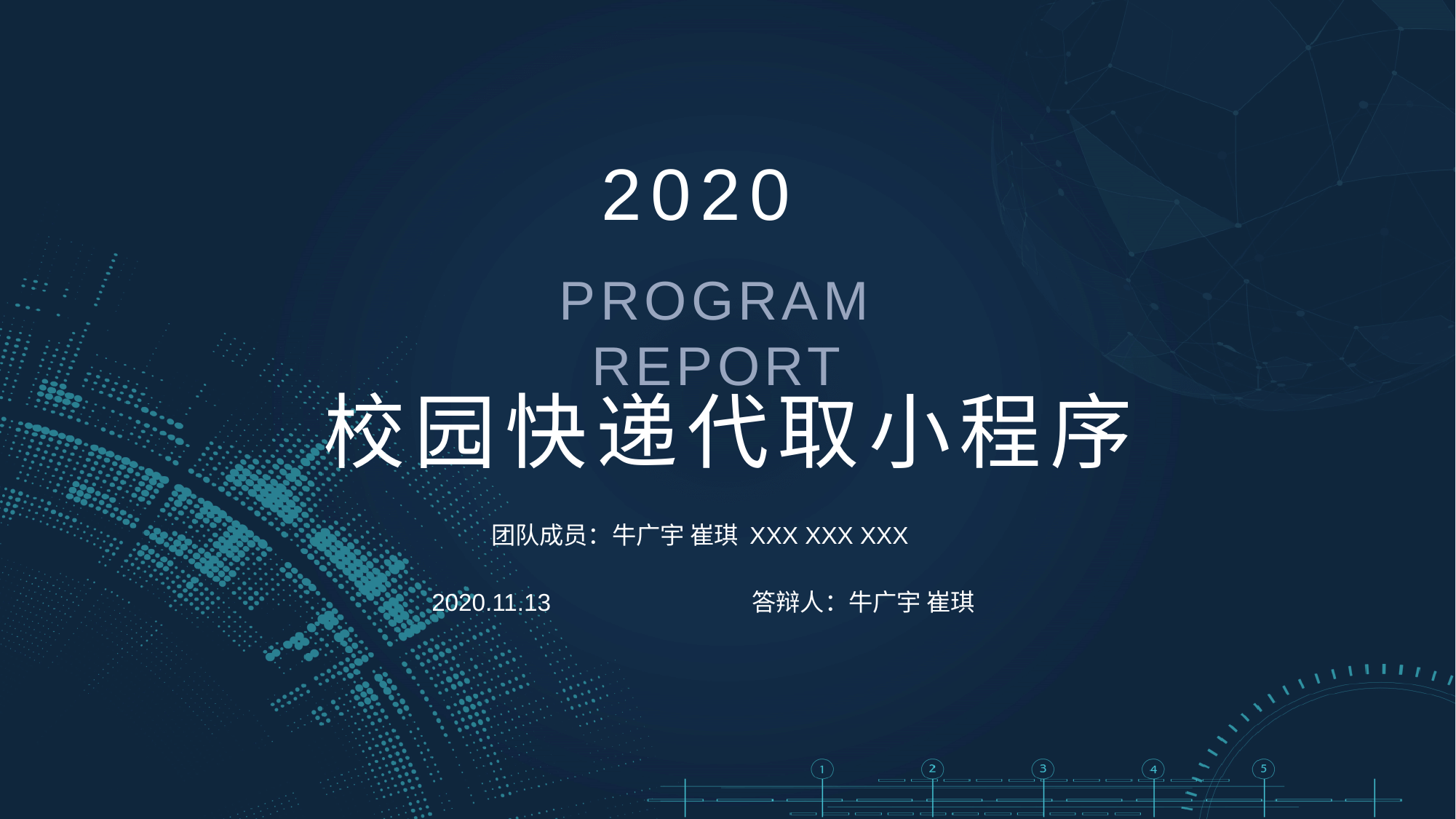

2020
PROGRAM REPORT
校园快递代取小程序
团队成员：牛广宇 崔琪 XXX XXX XXX
2020.11.13                             答辩人：牛广宇 崔琪